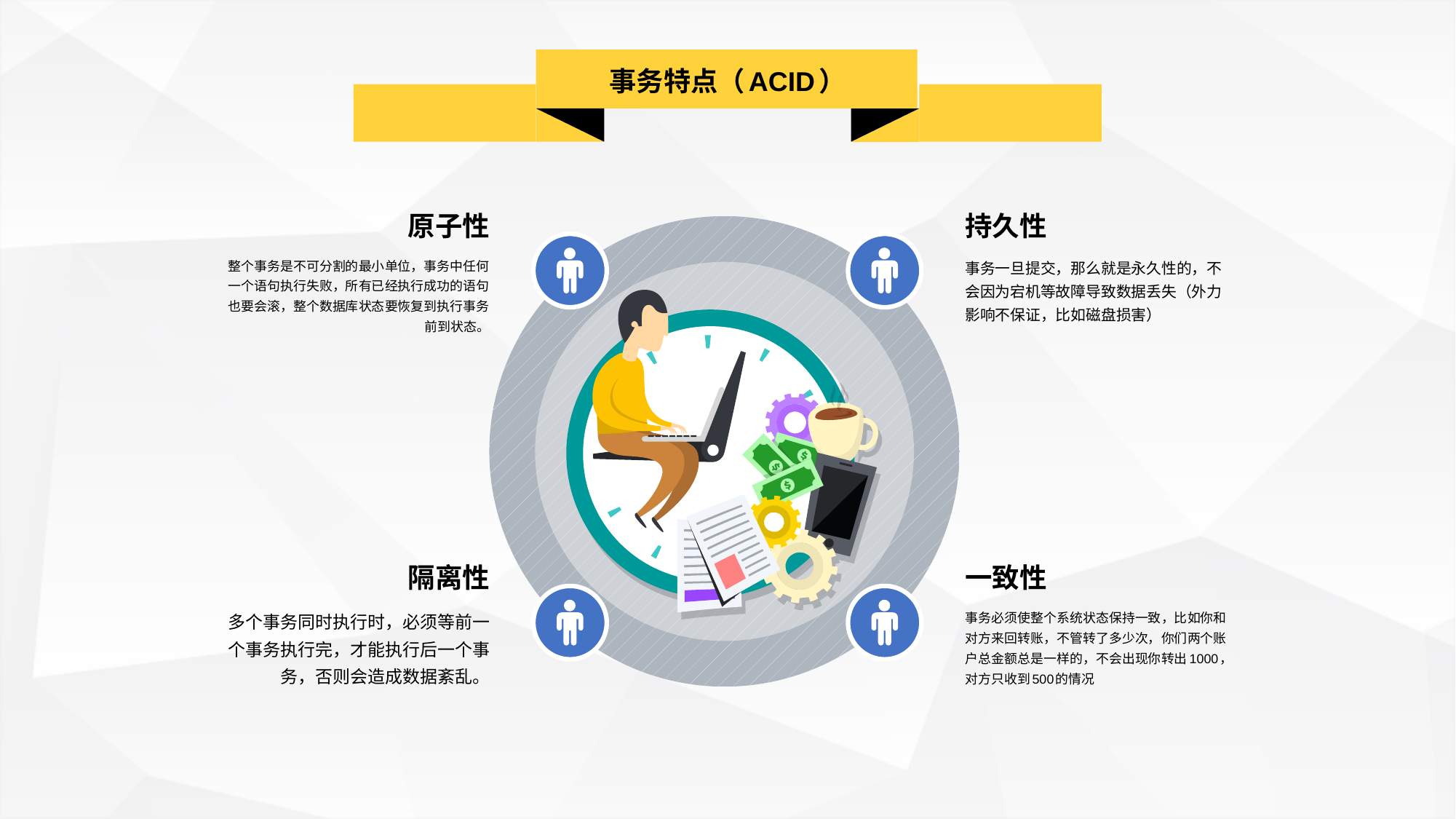

# 事务特点（ACID）
原子性
整个事务是不可分割的最小单位，事务中任何一个语句执行失败，所有已经执行成功的语句也要会滚，整个数据库状态要恢复到执行事务前到状态。
持久性
事务一旦提交，那么就是永久性的，不会因为宕机等故障导致数据丢失（外力影响不保证，比如磁盘损害）

隔离性
多个事务同时执行时，必须等前一个事务执行完，才能执行后一个事务，否则会造成数据紊乱。
一致性
事务必须使整个系统状态保持一致，比如你和对方来回转账，不管转了多少次，你们两个账户总金额总是一样的，不会出现你转出1000，对方只收到500的情况